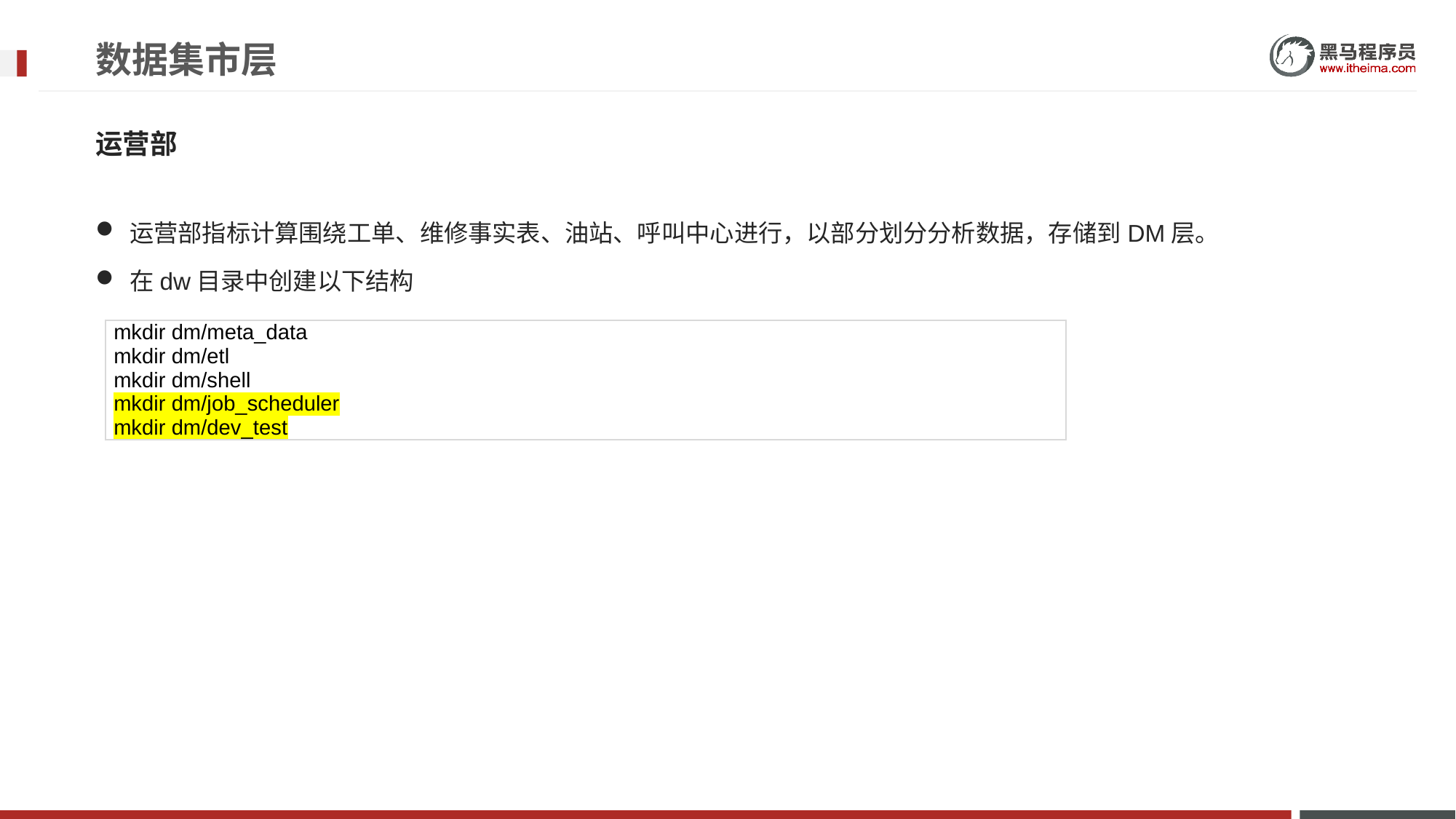

# 数据集市层
运营部
运营部指标计算围绕工单、维修事实表、油站、呼叫中心进行，以部分划分分析数据，存储到DM层。
在dw目录中创建以下结构

| mkdir dm/meta\_data mkdir dm/etl mkdir dm/shell mkdir dm/job\_scheduler mkdir dm/dev\_test |
| --- |